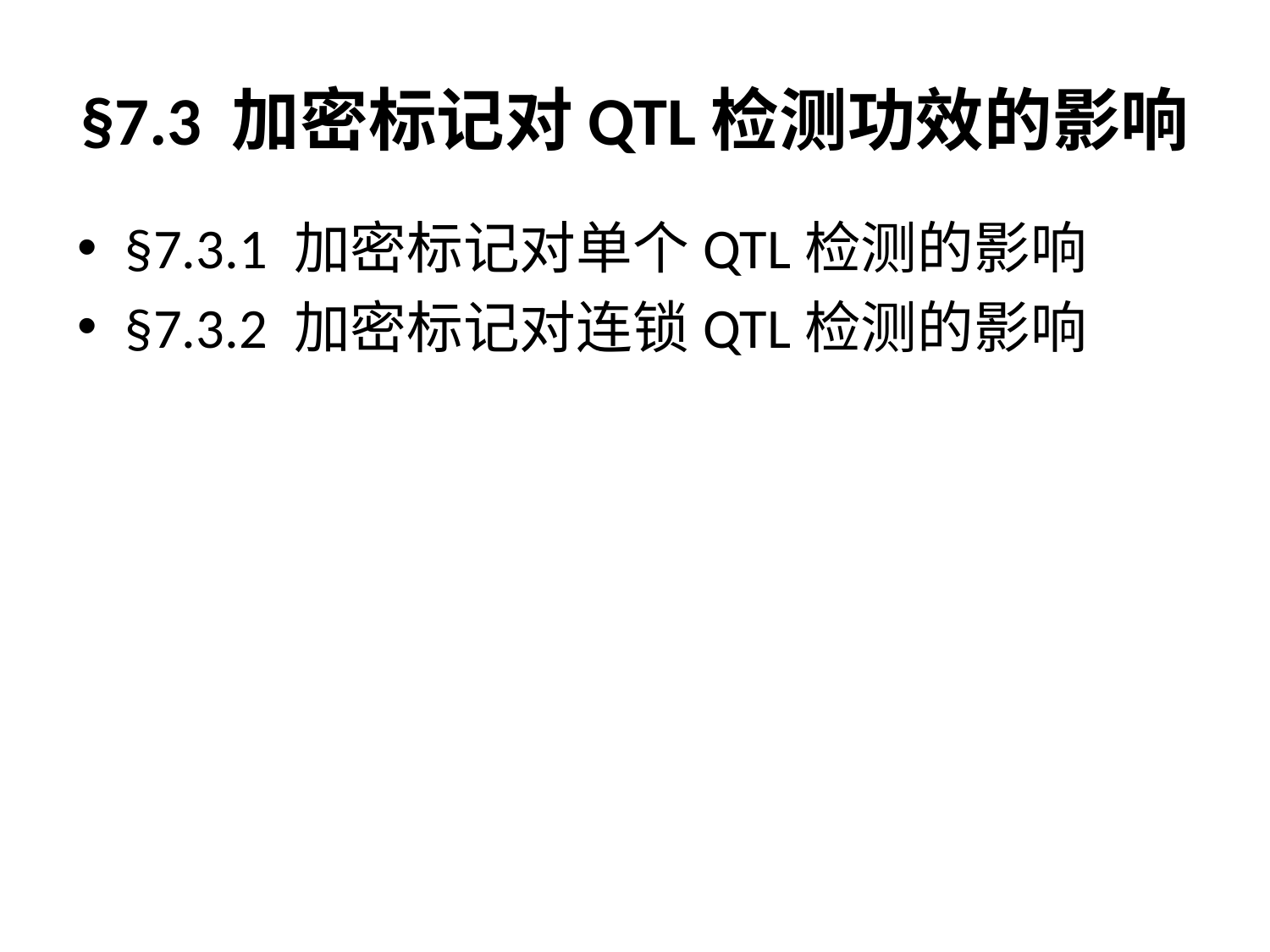

# §7.3 加密标记对QTL检测功效的影响
§7.3.1 加密标记对单个QTL检测的影响
§7.3.2 加密标记对连锁QTL检测的影响